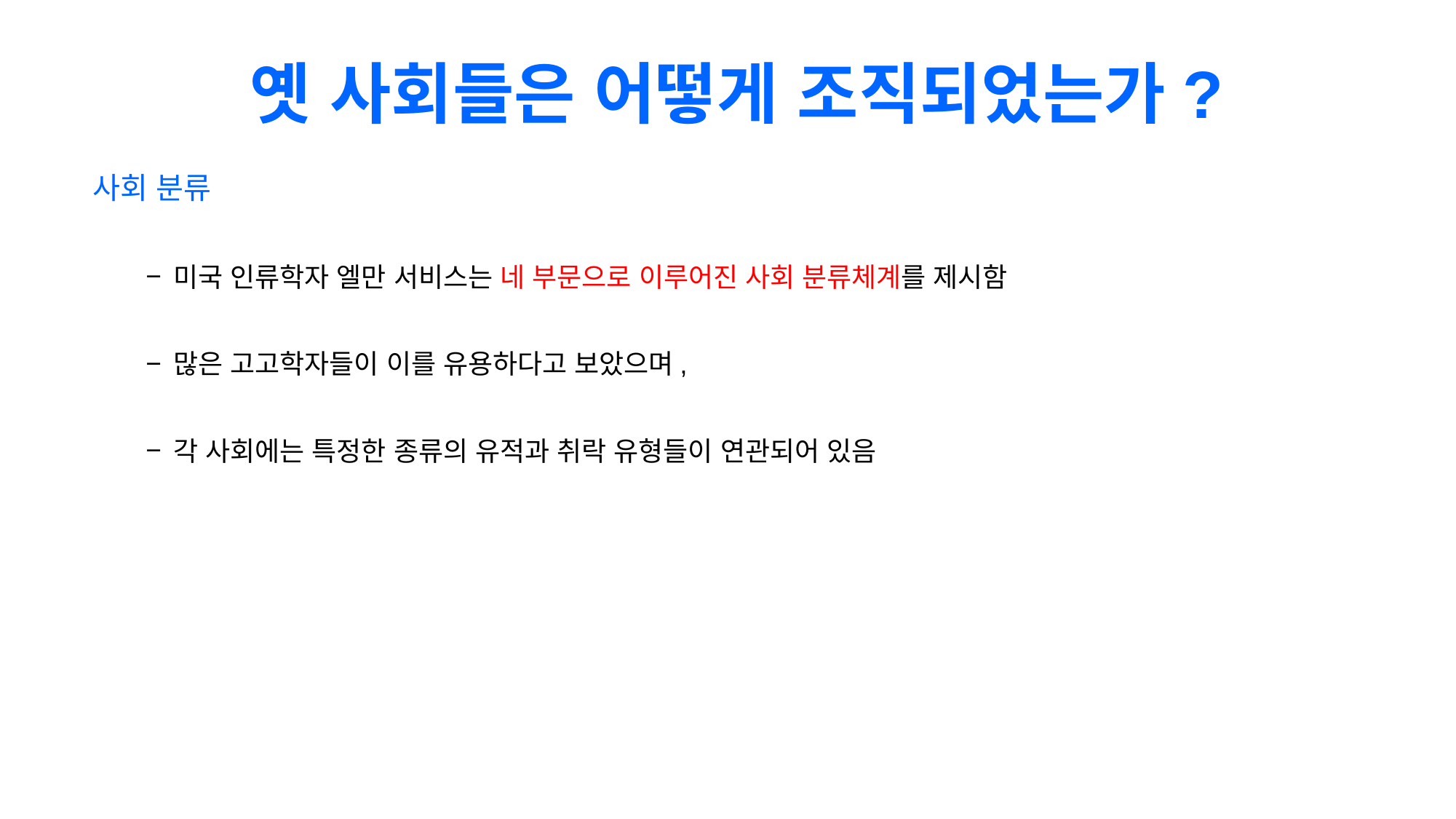

# 옛 사회들은 어떻게 조직되었는가?
사회 분류

미국 인류학자 엘만 서비스는 네 부문으로 이루어진 사회 분류체계를 제시함

많은 고고학자들이 이를 유용하다고 보았으며,

각 사회에는 특정한 종류의 유적과 취락 유형들이 연관되어 있음